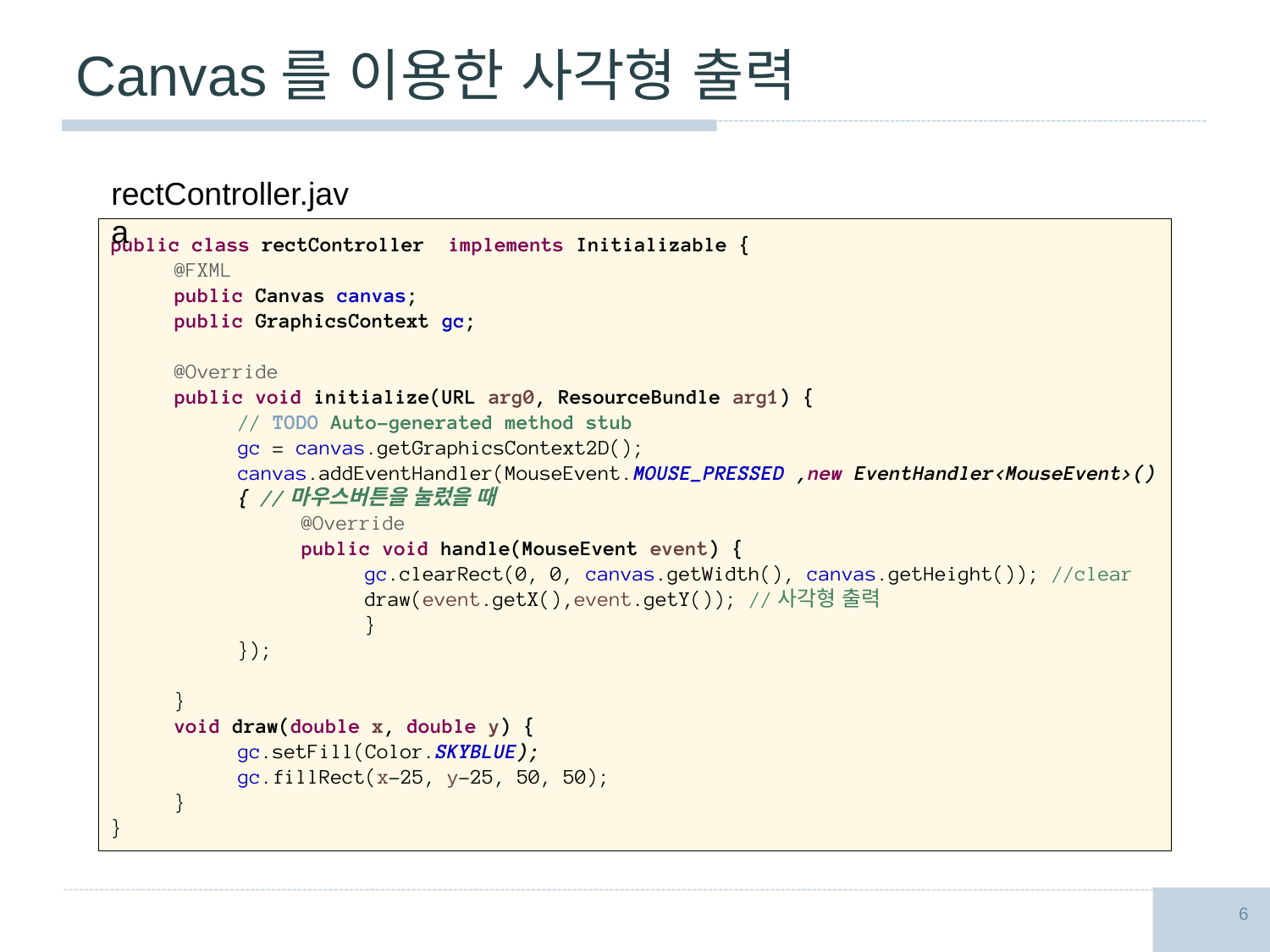

# Canvas를 이용한 사각형 출력
rectController.java
public class rectController  implements Initializable {
@FXML
public Canvas canvas;
public GraphicsContext gc;

@Override
public void initialize(URL arg0, ResourceBundle arg1) {
// TODO Auto-generated method stub
gc = canvas.getGraphicsContext2D();
canvas.addEventHandler(MouseEvent.MOUSE_PRESSED ,new EventHandler<MouseEvent>() { //마우스버튼을 눌렀을 때
@Override
public void handle(MouseEvent event) {
gc.clearRect(0, 0, canvas.getWidth(), canvas.getHeight()); //clear
draw(event.getX(),event.getY()); //사각형 출력
}
});

}
void draw(double x, double y) {
gc.setFill(Color.SKYBLUE);
gc.fillRect(x-25, y-25, 50, 50);
}
}